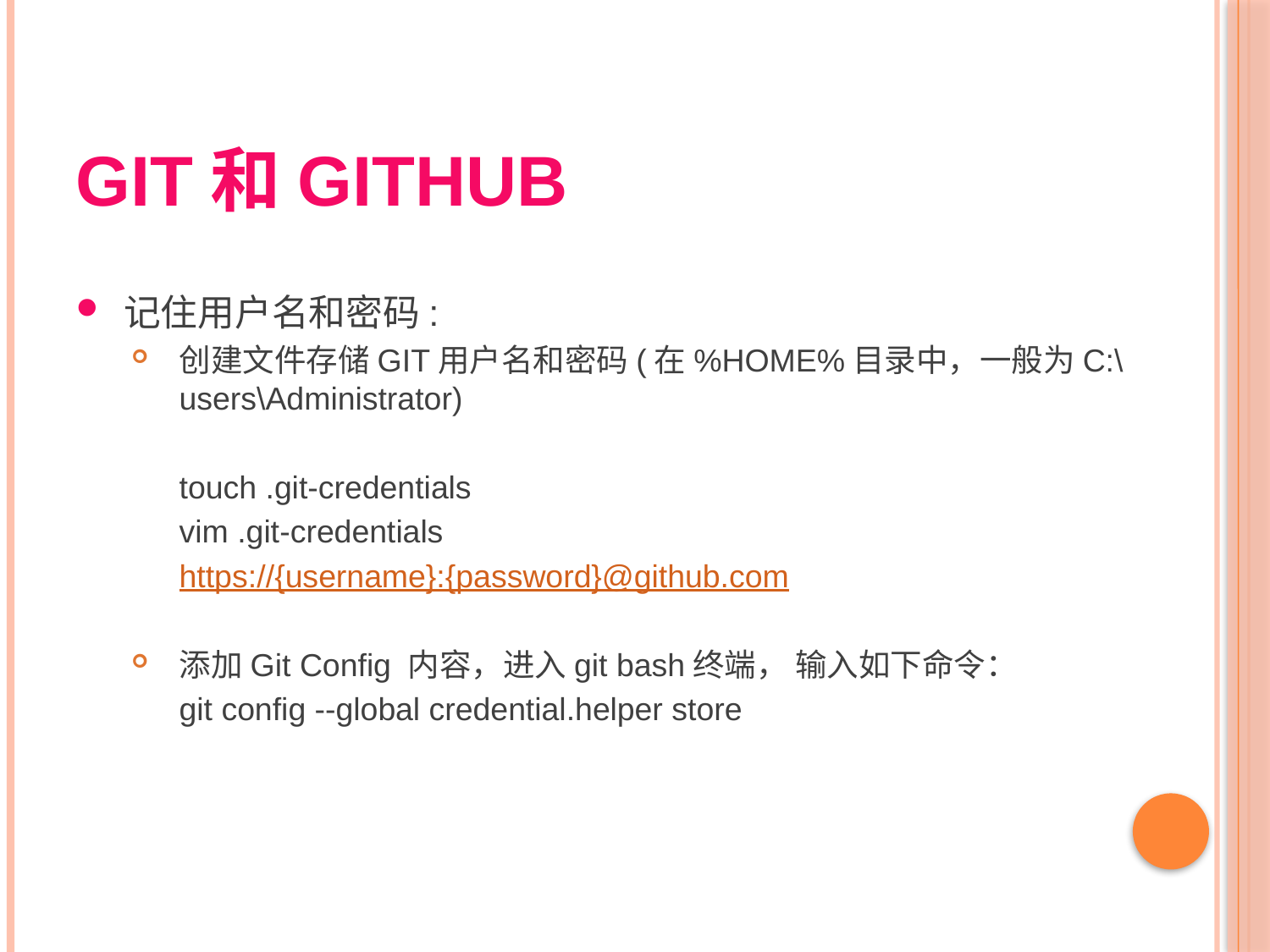

# git和github

记住用户名和密码:
创建文件存储GIT用户名和密码(在%HOME%目录中，一般为C:\users\Administrator)

	touch .git-credentials
	vim .git-credentials
	https://{username}:{password}@github.com

添加Git Config 内容，进入git bash终端， 输入如下命令：
	git config --global credential.helper store